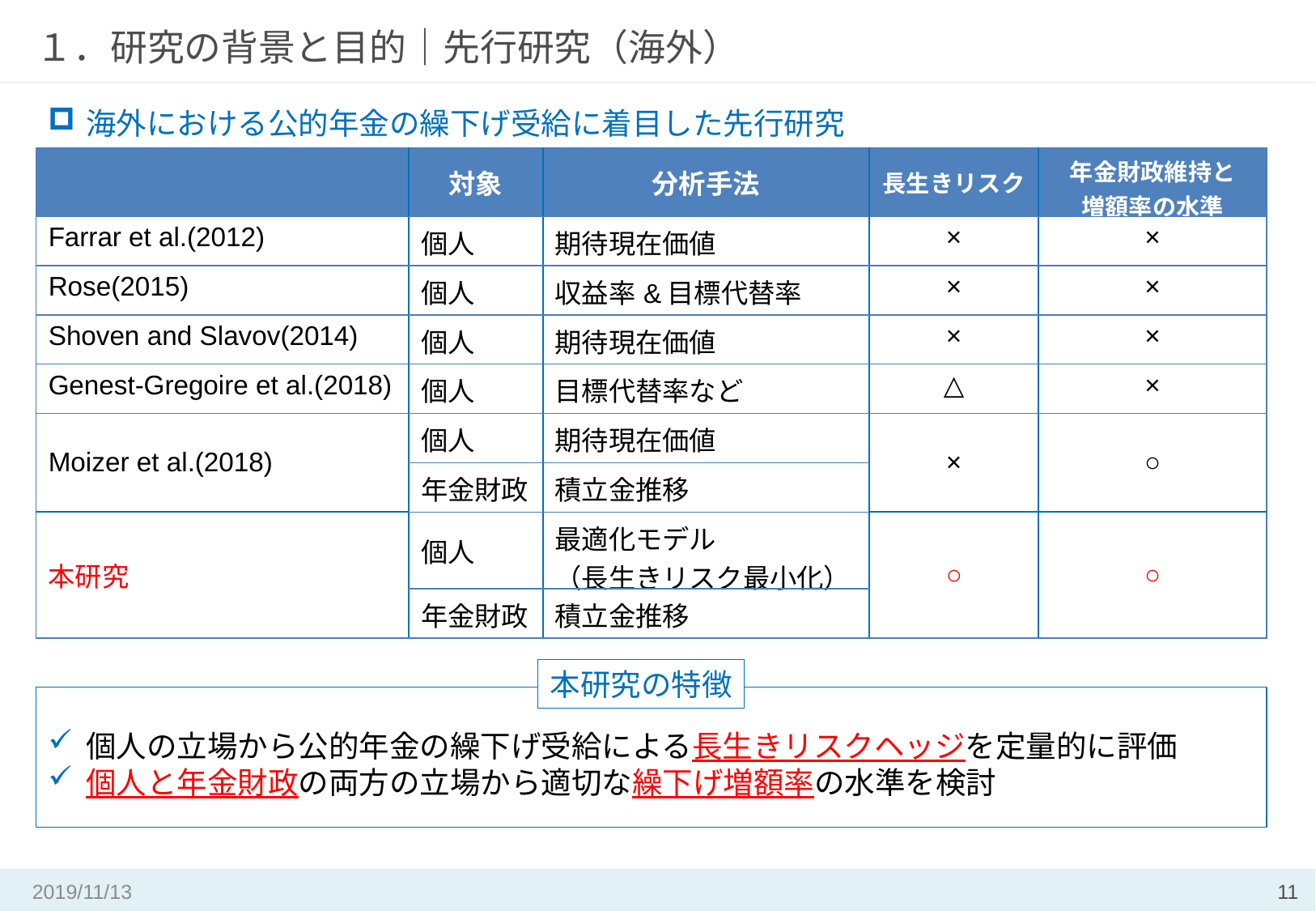

# １．研究の背景と目的｜先行研究（海外）
海外における公的年金の繰下げ受給に着目した先行研究
|  | 対象 | 分析手法 | 長生きリスク | 年金財政維持と 増額率の水準 |
| --- | --- | --- | --- | --- |
| Farrar et al.(2012) | 個人 | 期待現在価値 | × | × |
| Rose(2015) | 個人 | 収益率&目標代替率 | × | × |
| Shoven and Slavov(2014) | 個人 | 期待現在価値 | × | × |
| Genest-Gregoire et al.(2018) | 個人 | 目標代替率など | △ | × |
| Moizer et al.(2018) | 個人 | 期待現在価値 | × | ○ |
|  | 年金財政 | 積立金推移 |  |  |
| 本研究 | 個人 | 最適化モデル （長生きリスク最小化） | ○ | ○ |
|  | 年金財政 | 積立金推移 |  |  |
本研究の特徴

個人の立場から公的年金の繰下げ受給による長生きリスクヘッジを定量的に評価
個人と年金財政の両方の立場から適切な繰下げ増額率の水準を検討

2019/11/13
11